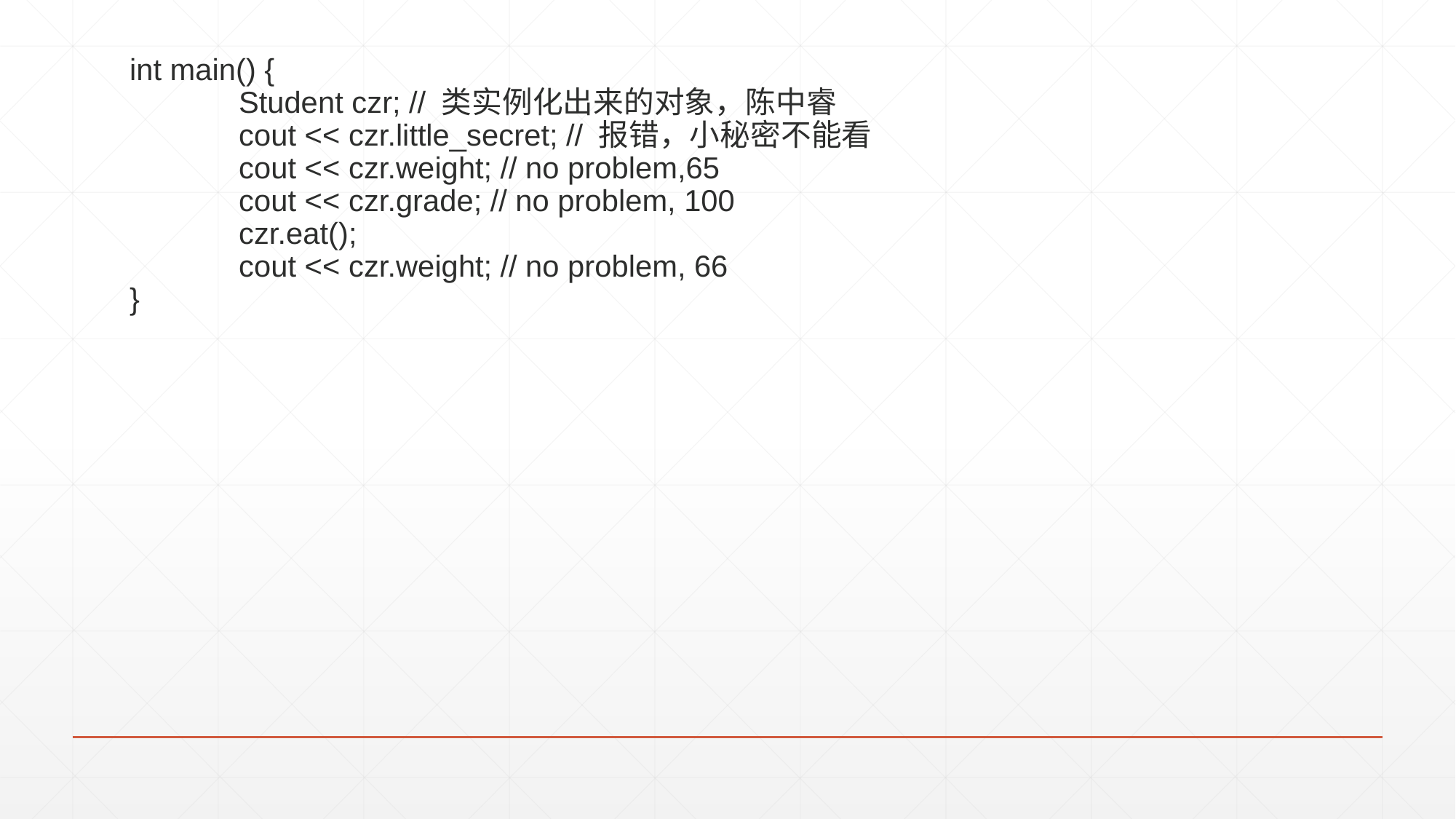

int main() {
	Student czr; // 类实例化出来的对象，陈中睿
	cout << czr.little_secret; // 报错，小秘密不能看
	cout << czr.weight; // no problem,65
	cout << czr.grade; // no problem, 100
	czr.eat();
	cout << czr.weight; // no problem, 66
}